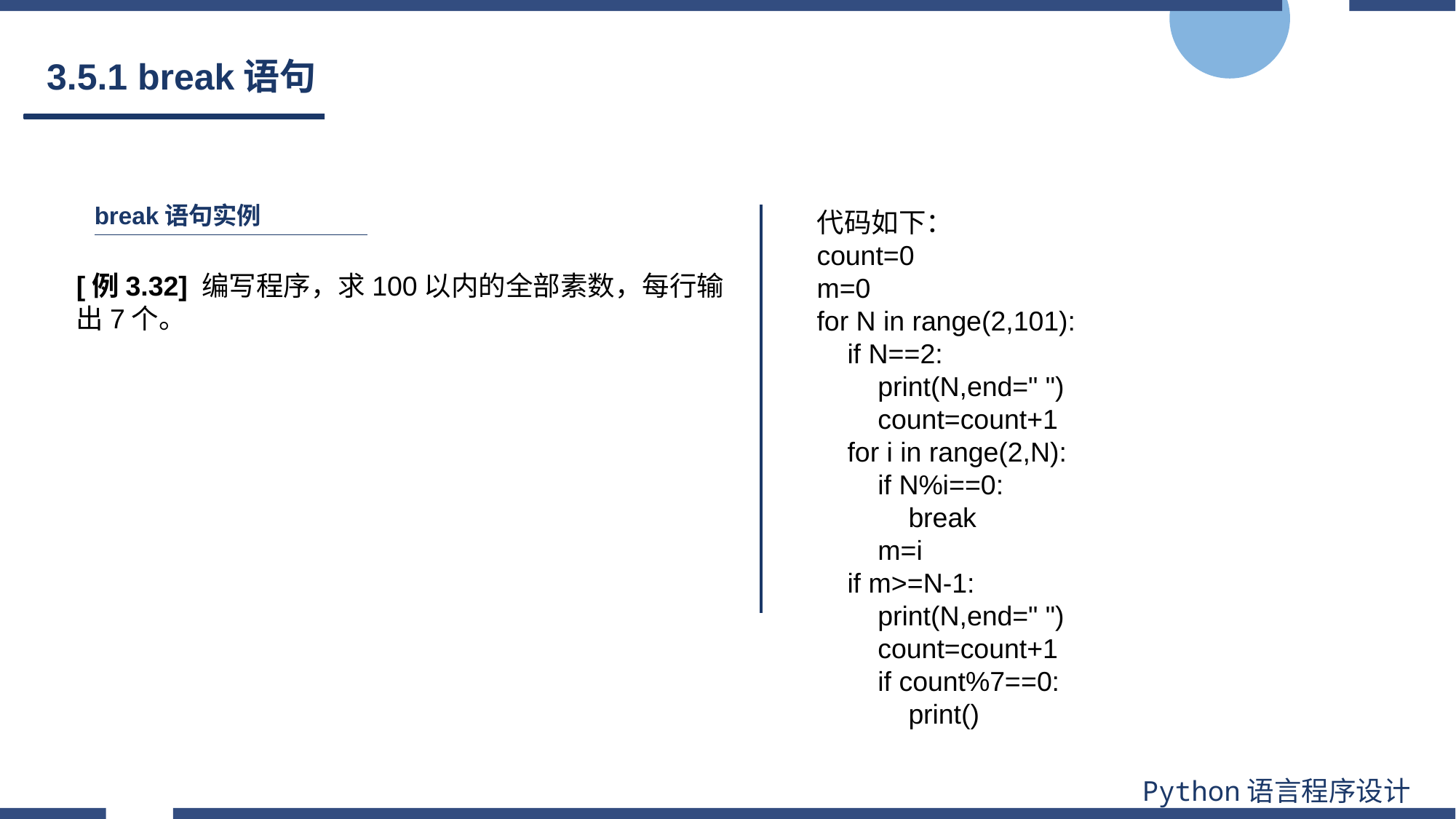

# 3.5.1 break语句
break语句实例
代码如下：
count=0
m=0
for N in range(2,101):
    if N==2:
        print(N,end=" ")
        count=count+1
    for i in range(2,N):
        if N%i==0:
            break
        m=i
    if m>=N-1:
        print(N,end=" ")
        count=count+1
        if count%7==0:
            print()
[例3.32] 编写程序，求100以内的全部素数，每行输出7个。